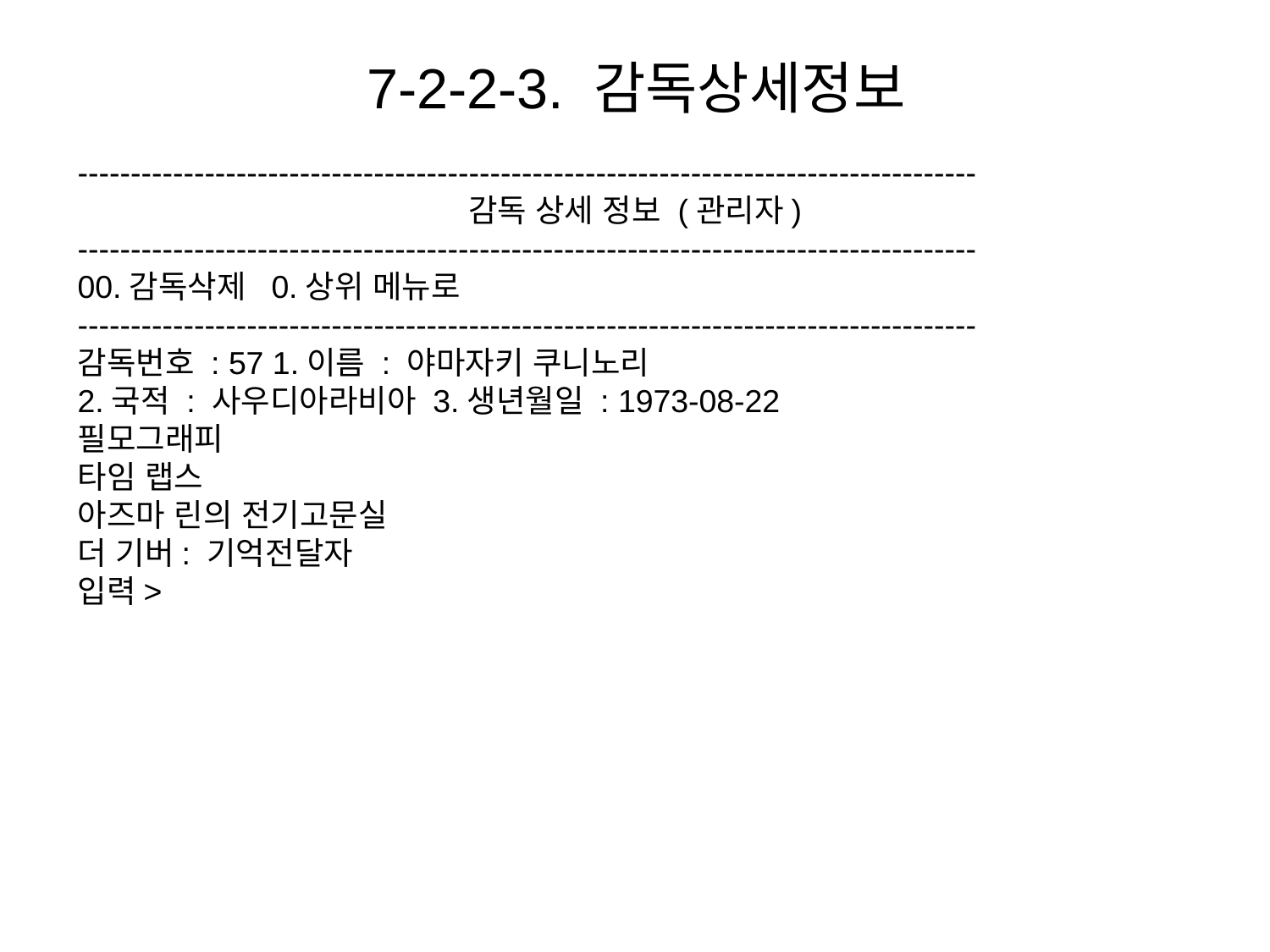

# 7-2-2-3. 감독상세정보
-------------------------------------------------------------------------------------
감독 상세 정보 (관리자)
-------------------------------------------------------------------------------------
00.감독삭제  0.상위 메뉴로
-------------------------------------------------------------------------------------
감독번호 : 57 1.이름 : 야마자키 쿠니노리
2.국적 : 사우디아라비아 3.생년월일 : 1973-08-22
필모그래피
타임 랩스
아즈마 린의 전기고문실
더 기버: 기억전달자
입력>